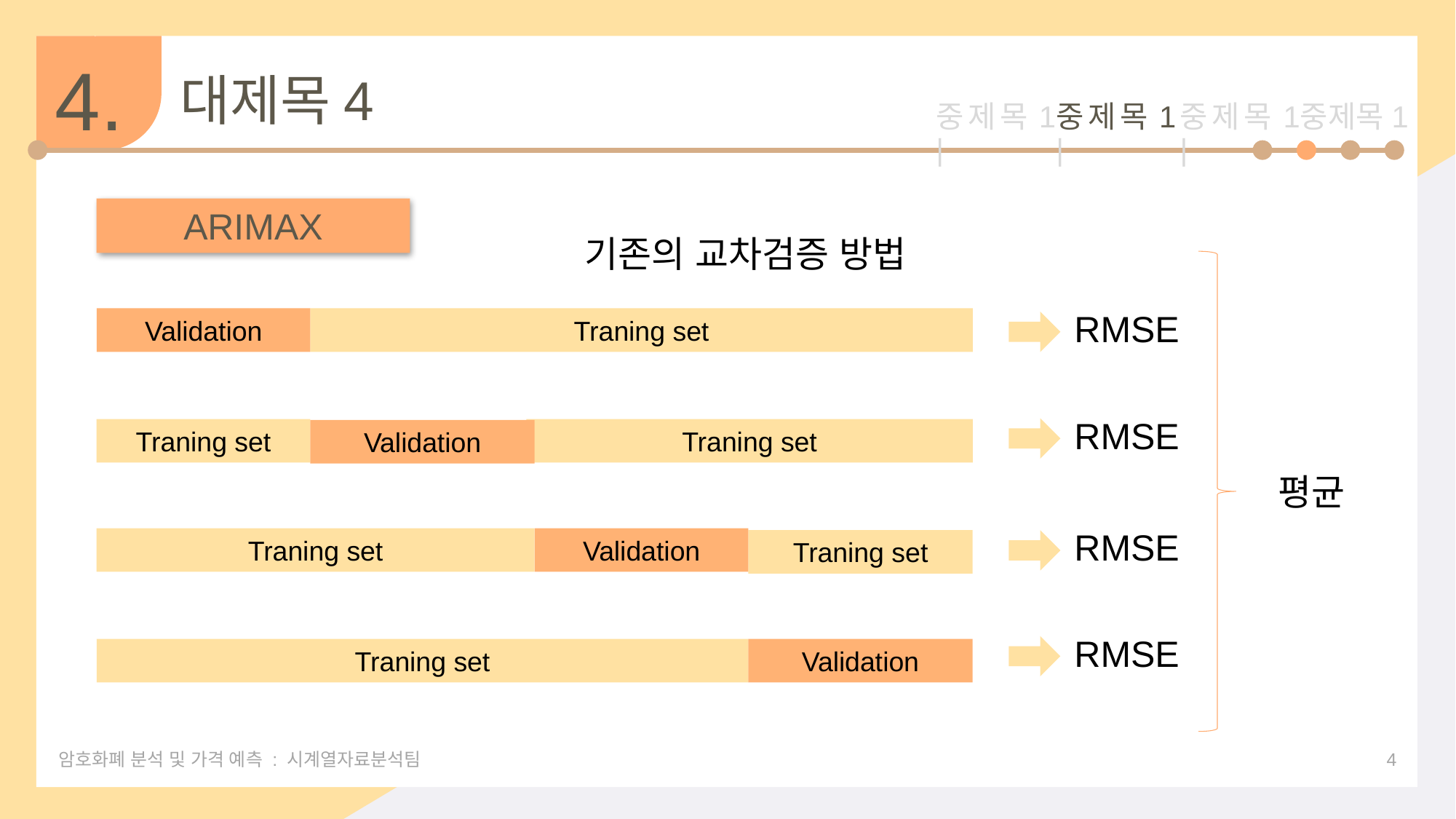

ARIMAX
기존의 교차검증 방법

RMSE
Validation
Traning set
Traning set
Traning set
Validation
Validation
Traning set
Traning set
Validation
Traning set

RMSE

평균
RMSE

RMSE

4
암호화폐 분석 및 가격 예측 : 시계열자료분석팀